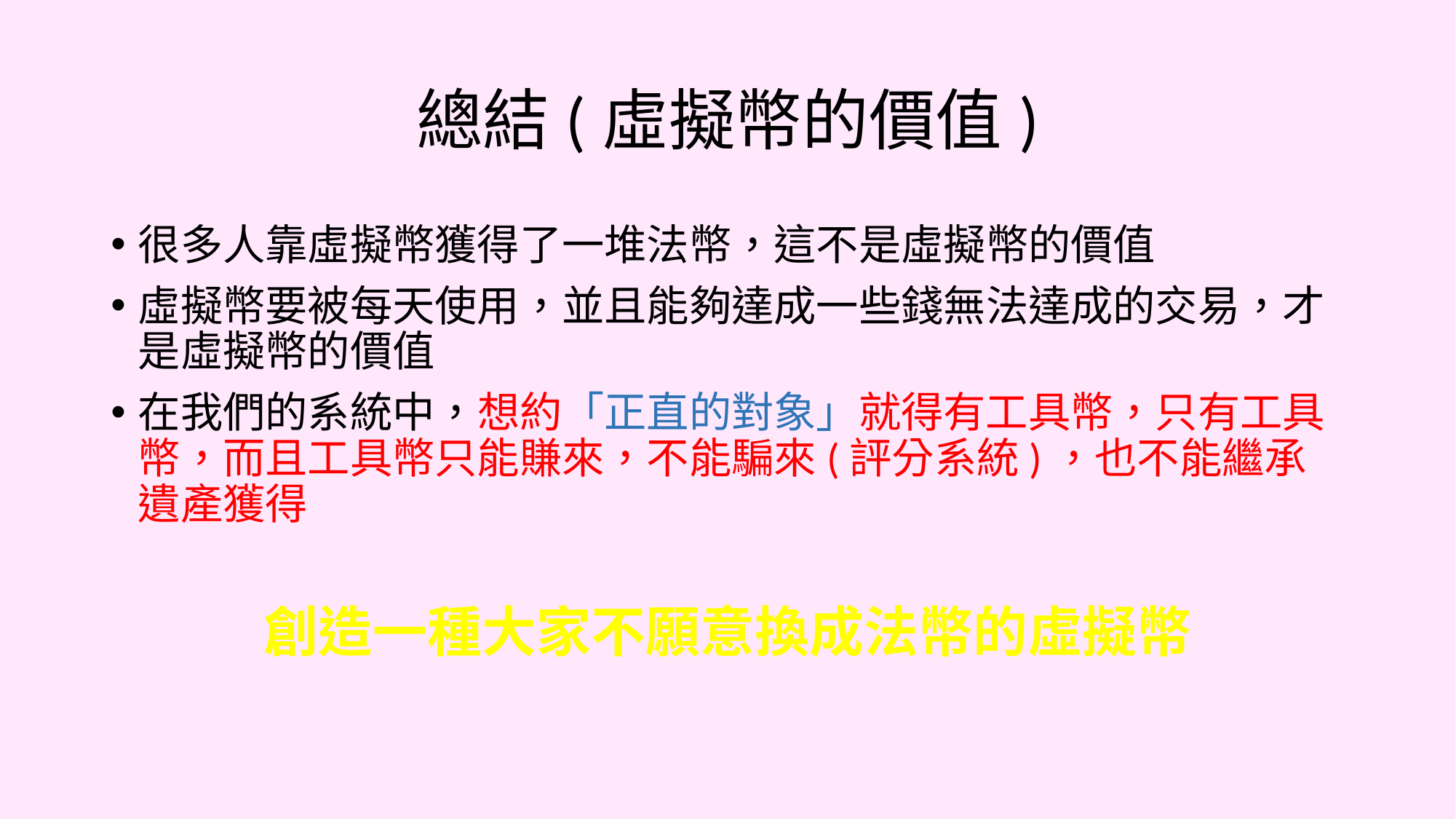

# 總結(虛擬幣的價值)
很多人靠虛擬幣獲得了一堆法幣，這不是虛擬幣的價值
虛擬幣要被每天使用，並且能夠達成一些錢無法達成的交易，才是虛擬幣的價值
在我們的系統中，想約「正直的對象」就得有工具幣，只有工具幣，而且工具幣只能賺來，不能騙來(評分系統)，也不能繼承遺產獲得

創造一種大家不願意換成法幣的虛擬幣